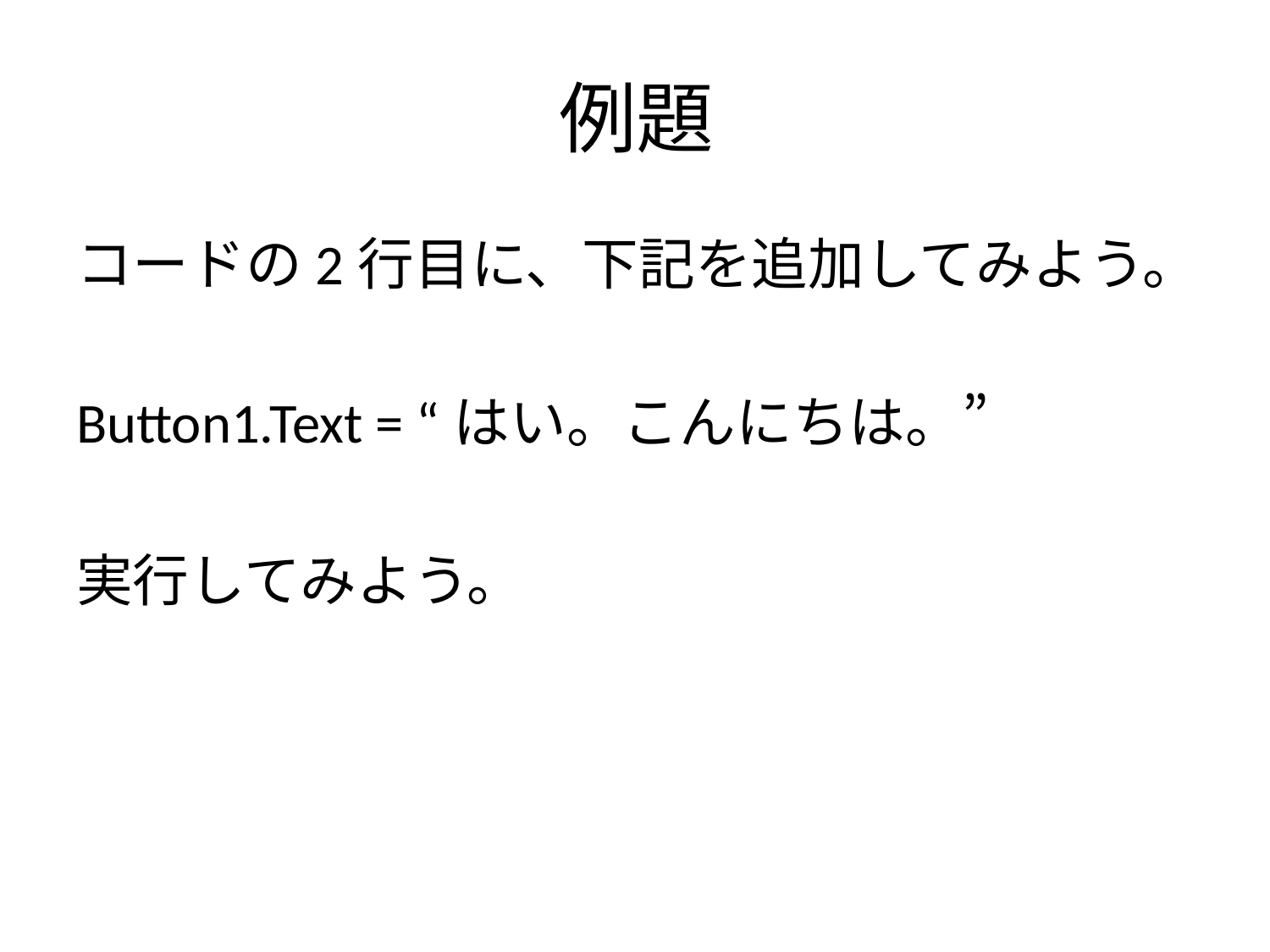

# 例題
コードの2行目に、下記を追加してみよう。

Button1.Text = “はい。こんにちは。”

実行してみよう。